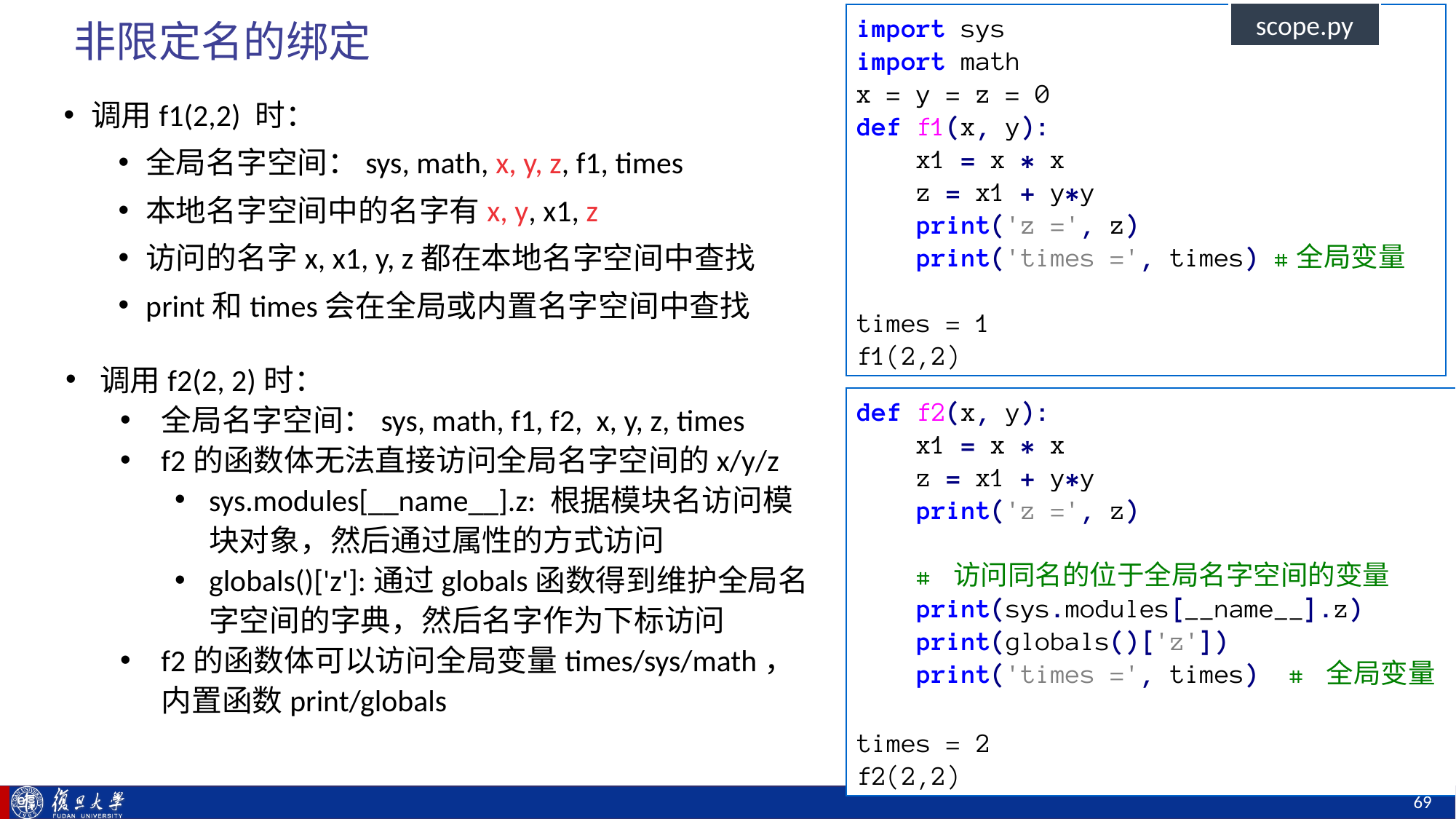

scope.py
import sys
import math
x = y = z = 0
def f1(x, y):
    x1 = x * x
    z = x1 + y*y
    print('z =', z)
    print('times =', times) #全局变量

times = 1
f1(2,2)
# 非限定名的绑定
调用f1(2,2) 时：
全局名字空间：sys, math, x, y, z, f1, times
本地名字空间中的名字有x, y, x1, z
访问的名字x, x1, y, z都在本地名字空间中查找
print和times会在全局或内置名字空间中查找

调用f2(2, 2)时：
全局名字空间：sys, math, f1, f2,  x, y, z, times
f2的函数体无法直接访问全局名字空间的x/y/z
sys.modules[__name__].z: 根据模块名访问模块对象，然后通过属性的方式访问
globals()['z']:通过globals函数得到维护全局名字空间的字典，然后名字作为下标访问
f2的函数体可以访问全局变量times/sys/math，内置函数print/globals
def f2(x, y):
    x1 = x * x
    z = x1 + y*y
    print('z =', z)

    # 访问同名的位于全局名字空间的变量
    print(sys.modules[__name__].z)
    print(globals()['z'])
    print('times =', times)  # 全局变量

times = 2
f2(2,2)